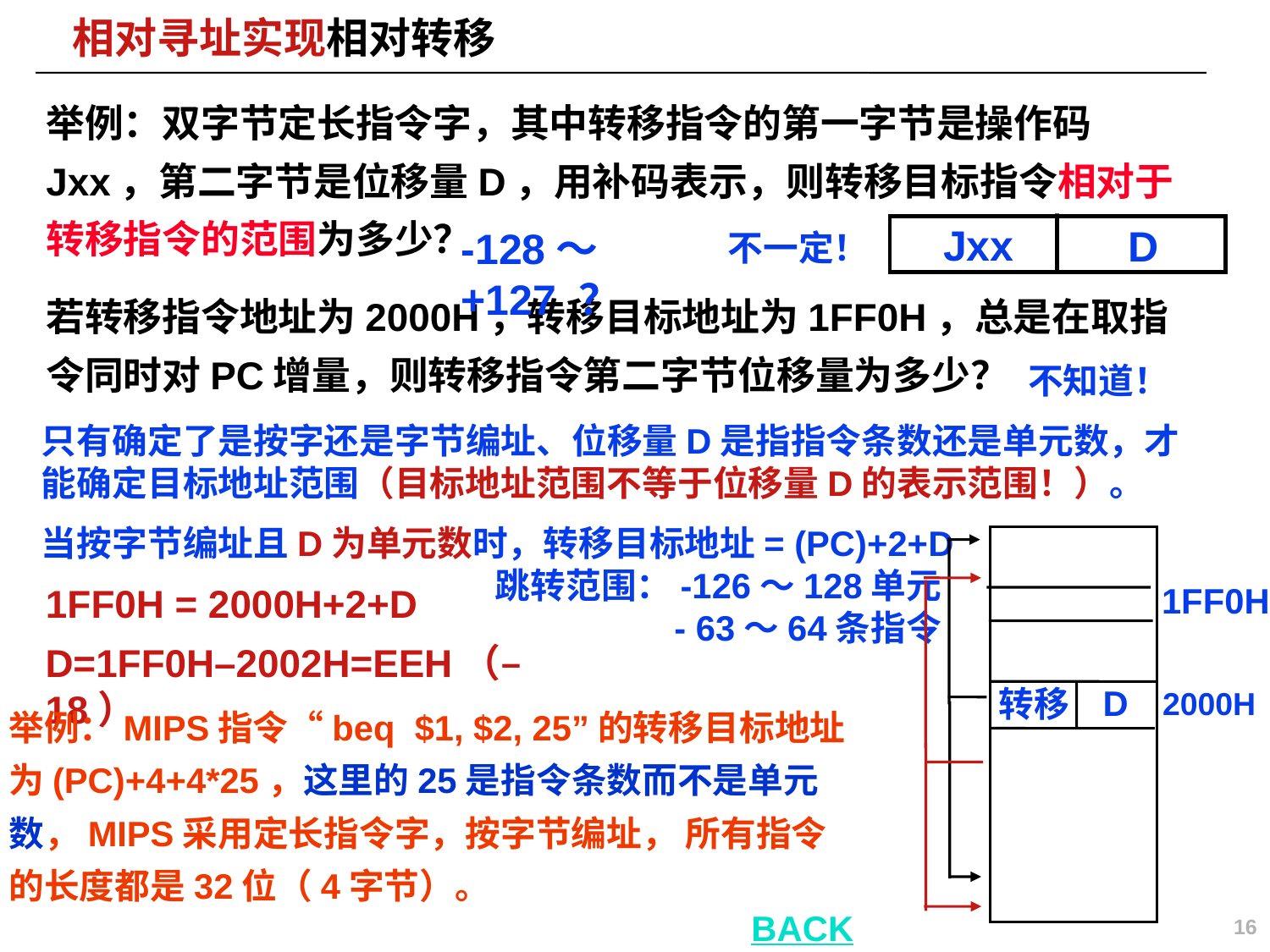

# 相对寻址实现相对转移
举例：双字节定长指令字，其中转移指令的第一字节是操作码Jxx，第二字节是位移量D，用补码表示，则转移目标指令相对于转移指令的范围为多少？
若转移指令地址为2000H，转移目标地址为1FF0H，总是在取指令同时对PC增量，则转移指令第二字节位移量为多少？

Jxx
D

-128～+127 ？
不一定！
不知道！
只有确定了是按字还是字节编址、位移量D是指指令条数还是单元数，才能确定目标地址范围（目标地址范围不等于位移量D的表示范围！）。
当按字节编址且D为单元数时，转移目标地址= (PC)+2+D
			        跳转范围：-126～128单元
                                                                 - 63～64条指令

D
转移

2000H

1FF0H

1FF0H = 2000H+2+D
D=1FF0H–2002H=EEH（–18）
举例：MIPS指令“beq  $1, $2, 25”的转移目标地址为(PC)+4+4*25，这里的25是指令条数而不是单元数，MIPS采用定长指令字，按字节编址， 所有指令的长度都是32位（4字节）。
16
BACK